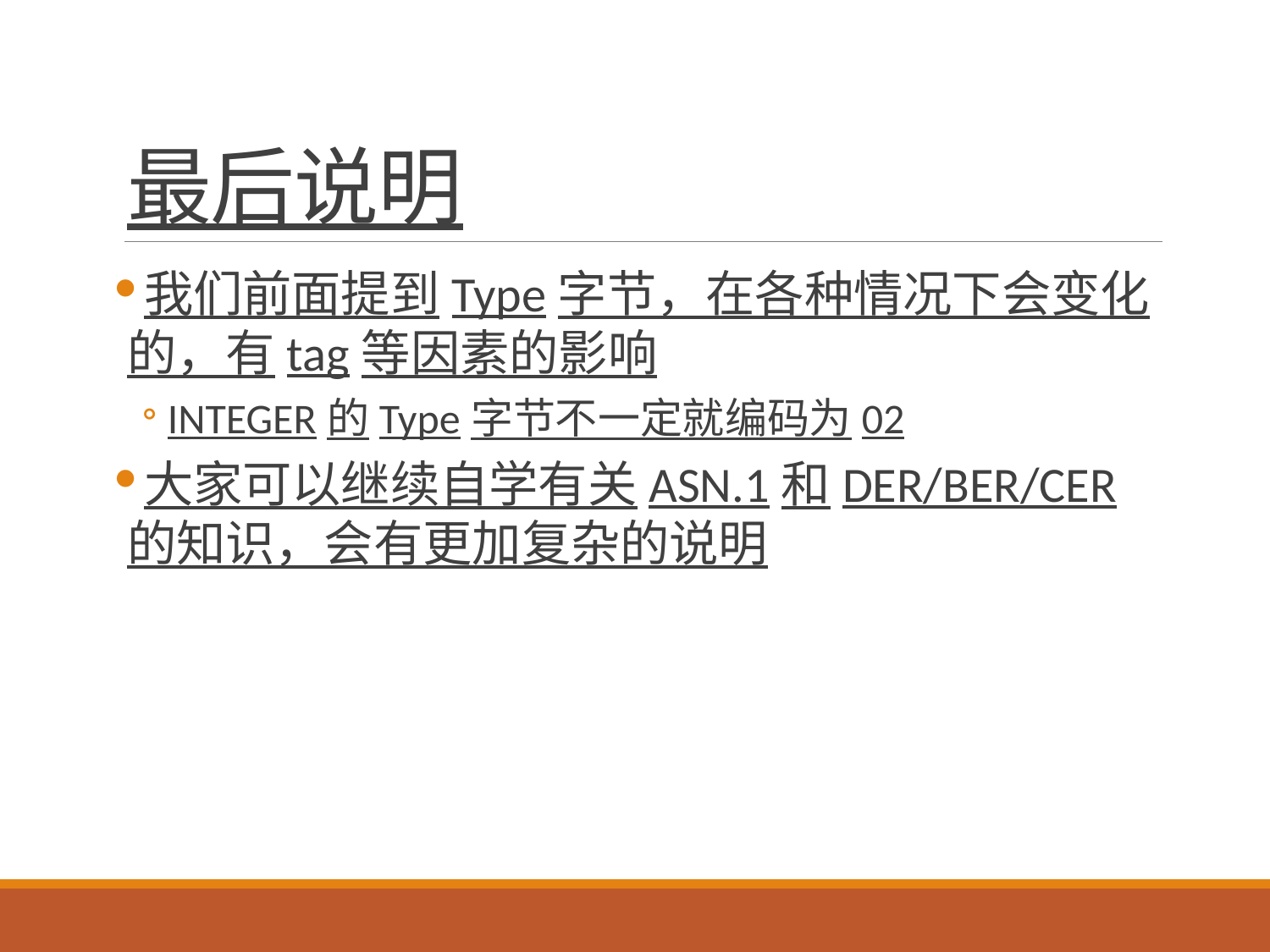

# 最后说明
我们前面提到Type字节，在各种情况下会变化的，有tag等因素的影响
INTEGER的Type字节不一定就编码为02
大家可以继续自学有关ASN.1和DER/BER/CER的知识，会有更加复杂的说明
85